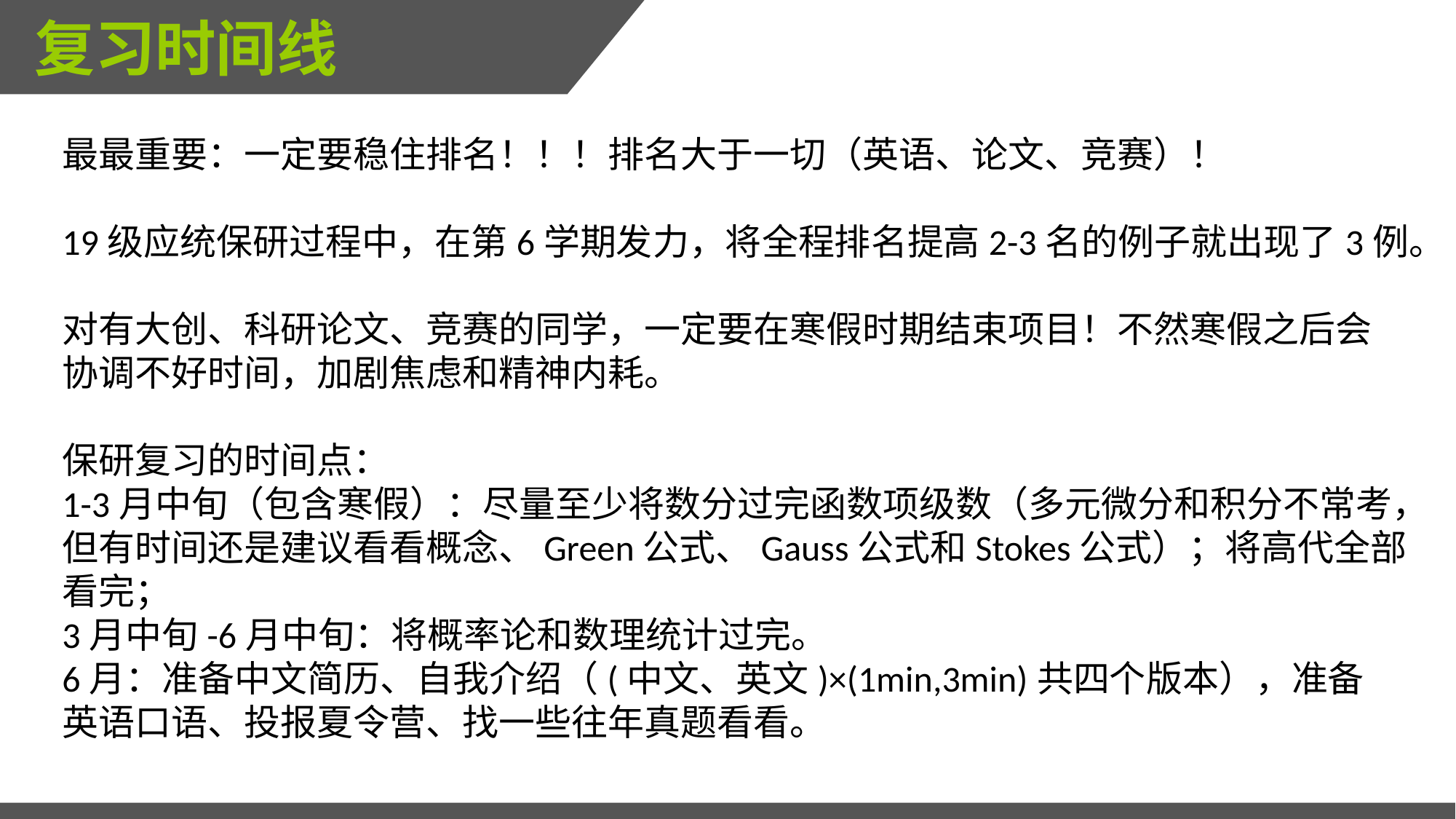

复习时间线
最最重要：一定要稳住排名！！！排名大于一切（英语、论文、竞赛）！

19级应统保研过程中，在第6学期发力，将全程排名提高2-3名的例子就出现了3例。

对有大创、科研论文、竞赛的同学，一定要在寒假时期结束项目！不然寒假之后会
协调不好时间，加剧焦虑和精神内耗。

保研复习的时间点：
1-3月中旬（包含寒假）：尽量至少将数分过完函数项级数（多元微分和积分不常考，
但有时间还是建议看看概念、Green公式、Gauss公式和Stokes公式）；将高代全部
看完；
3月中旬-6月中旬：将概率论和数理统计过完。
6月：准备中文简历、自我介绍（(中文、英文)×(1min,3min)共四个版本），准备
英语口语、投报夏令营、找一些往年真题看看。